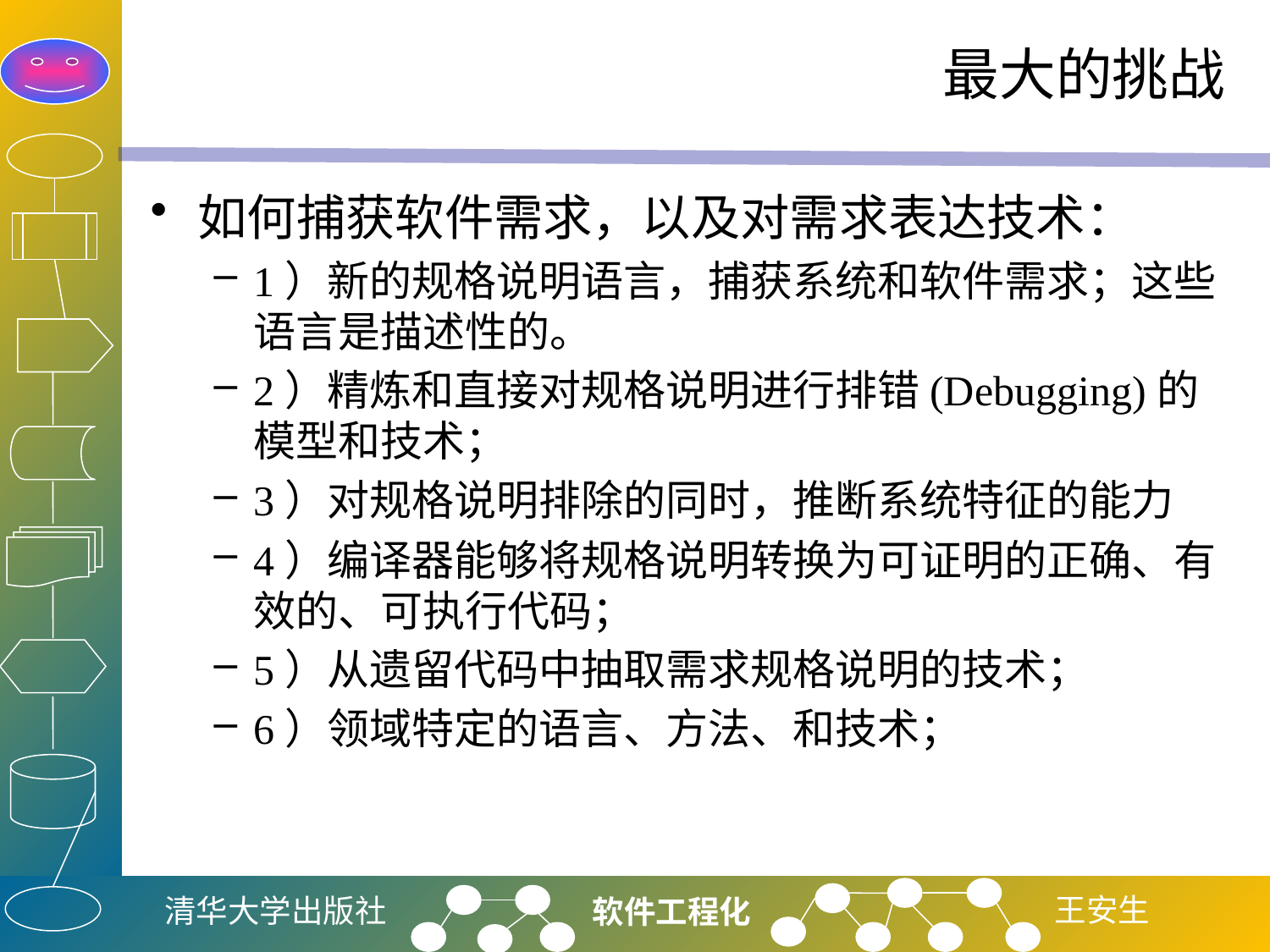

# 最大的挑战
如何捕获软件需求，以及对需求表达技术：
1）新的规格说明语言，捕获系统和软件需求；这些语言是描述性的。
2）精炼和直接对规格说明进行排错(Debugging)的模型和技术；
3）对规格说明排除的同时，推断系统特征的能力
4）编译器能够将规格说明转换为可证明的正确、有效的、可执行代码；
5）从遗留代码中抽取需求规格说明的技术；
6）领域特定的语言、方法、和技术；